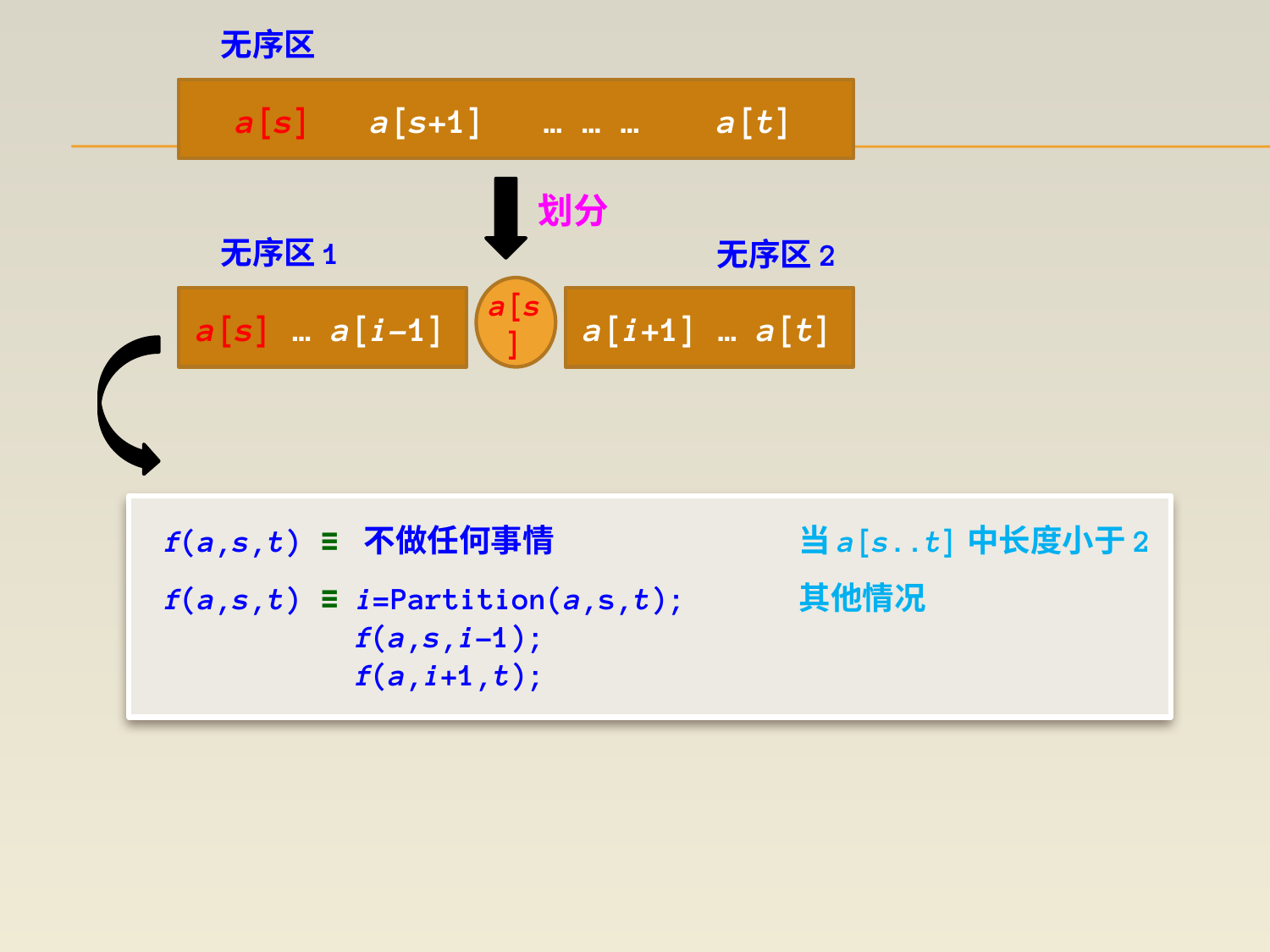

无序区
a[s]   a[s+1]   … … …    a[t]

划分
无序区1
无序区2
a[s]
a[s] … a[i-1]
a[i+1] … a[t]

f(a,s,t) ≡ 不做任何事情		当a[s..t]中长度小于2
f(a,s,t) ≡ i=Partition(a,s,t);	其他情况
           f(a,s,i-1);
           f(a,i+1,t);